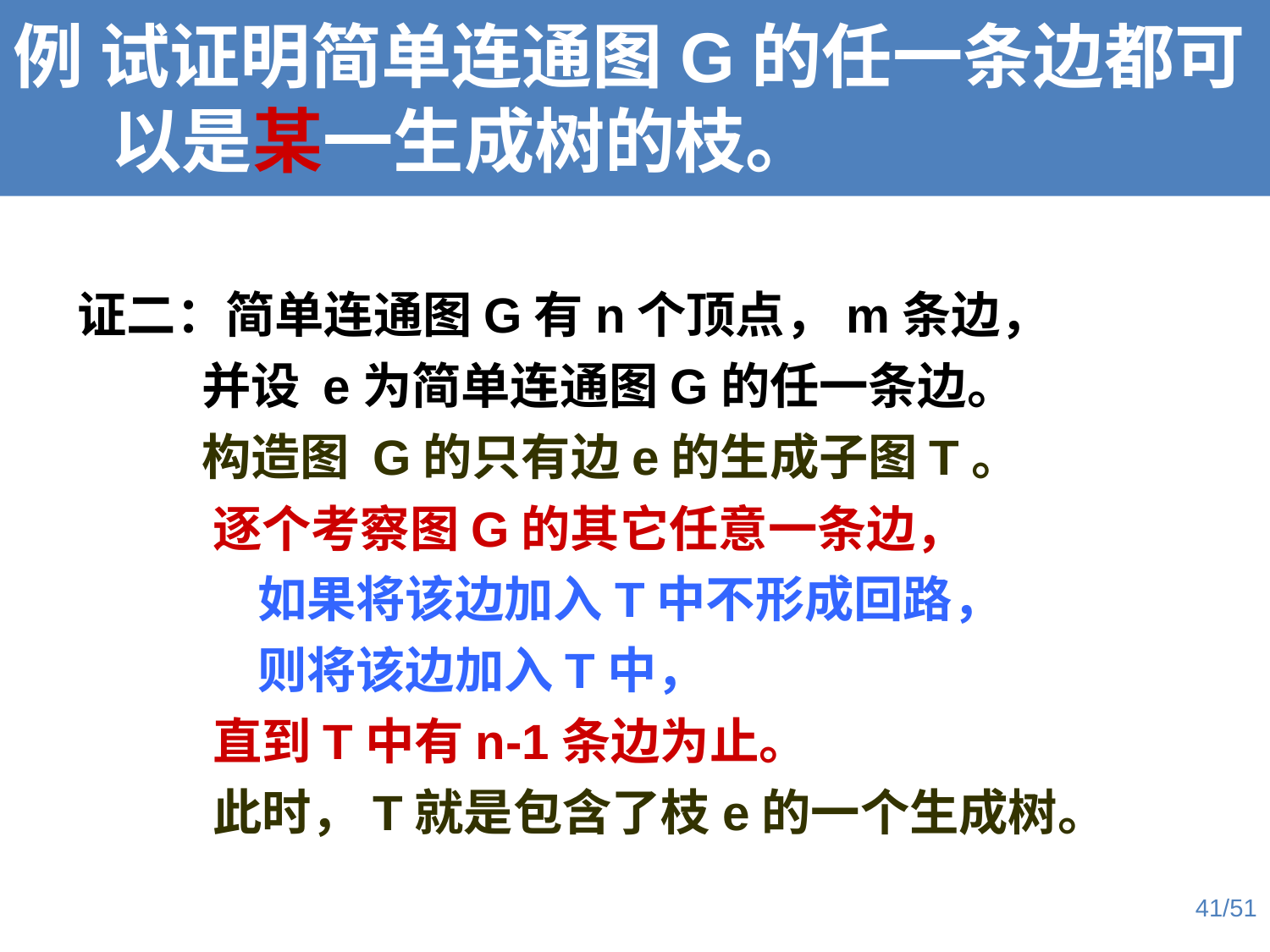

例 试证明简单连通图G的任一条边都可以是某一生成树的枝。
证二：简单连通图G有n个顶点，m条边，
          并设 e为简单连通图G的任一条边。
          构造图 G的只有边e的生成子图T。
           逐个考察图G的其它任意一条边，
               如果将该边加入T中不形成回路，
               则将该边加入T中，
           直到T中有n-1条边为止。
           此时，T就是包含了枝e的一个生成树。
41/51